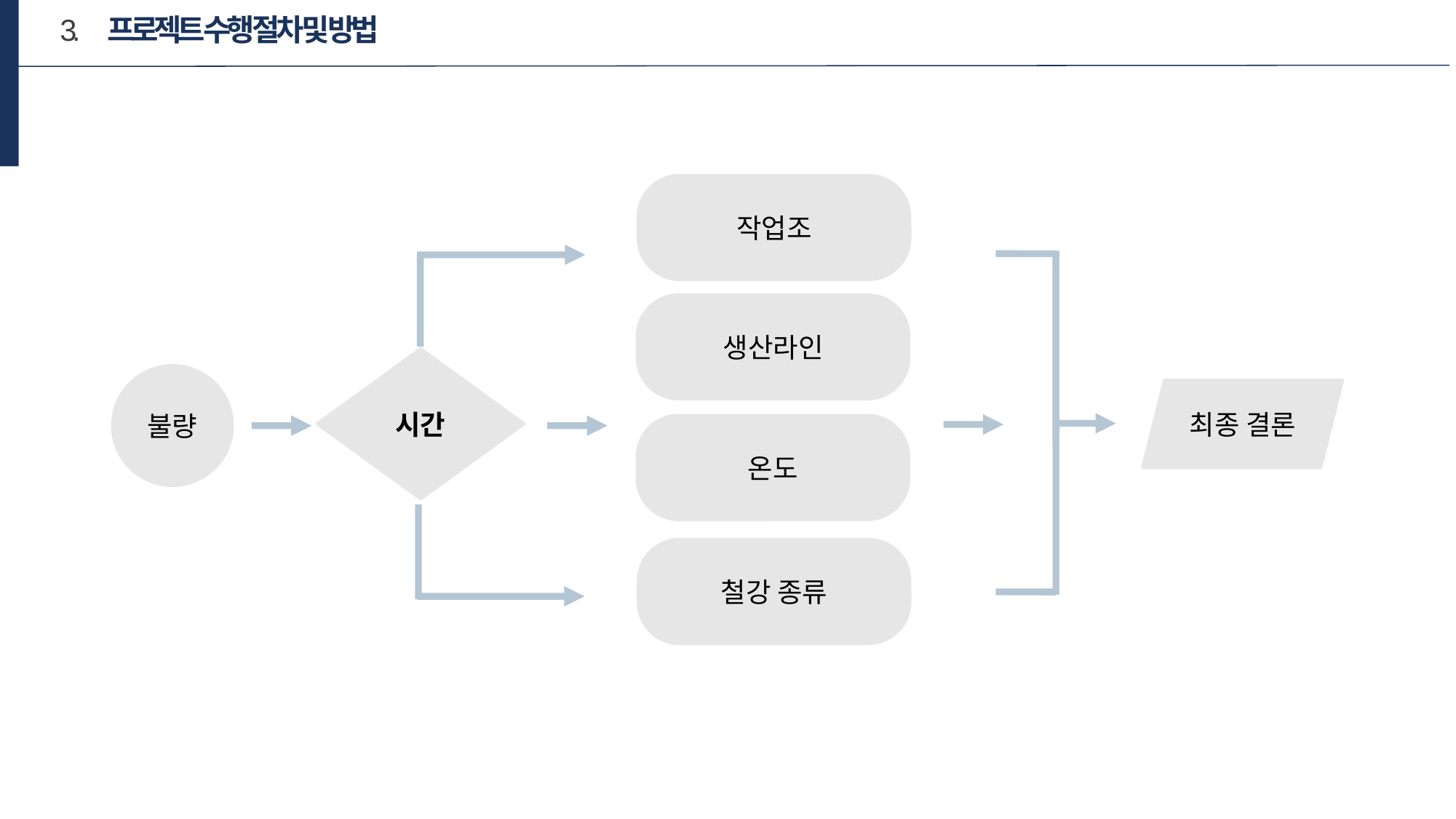

3.     프로젝트 수행 절차 및 방법

작업조

생산라인
시간
불량
최종 결론
온도

철강 종류